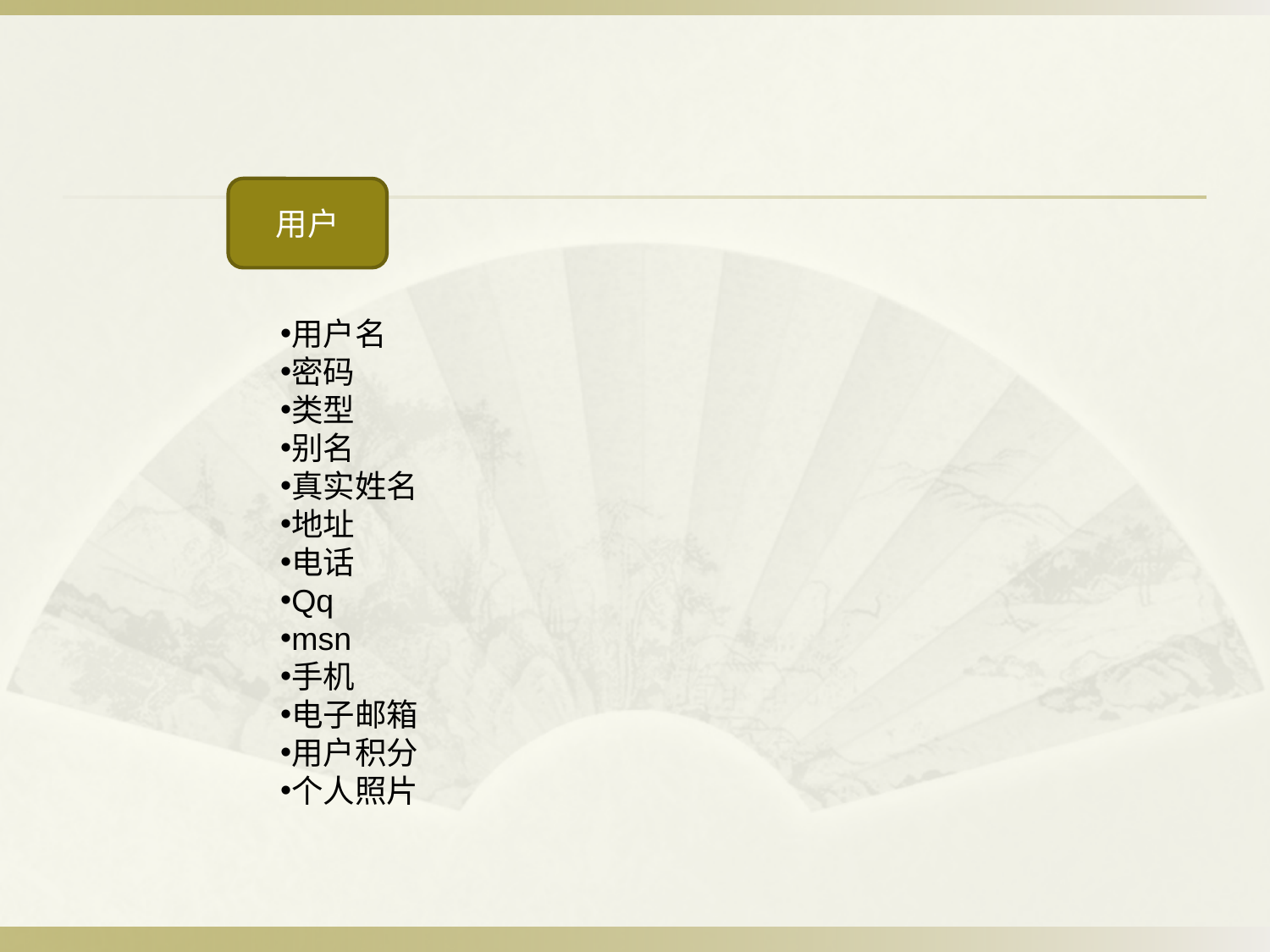

用户
用户名
密码
类型
别名
真实姓名
地址
电话
Qq
msn
手机
电子邮箱
用户积分
个人照片